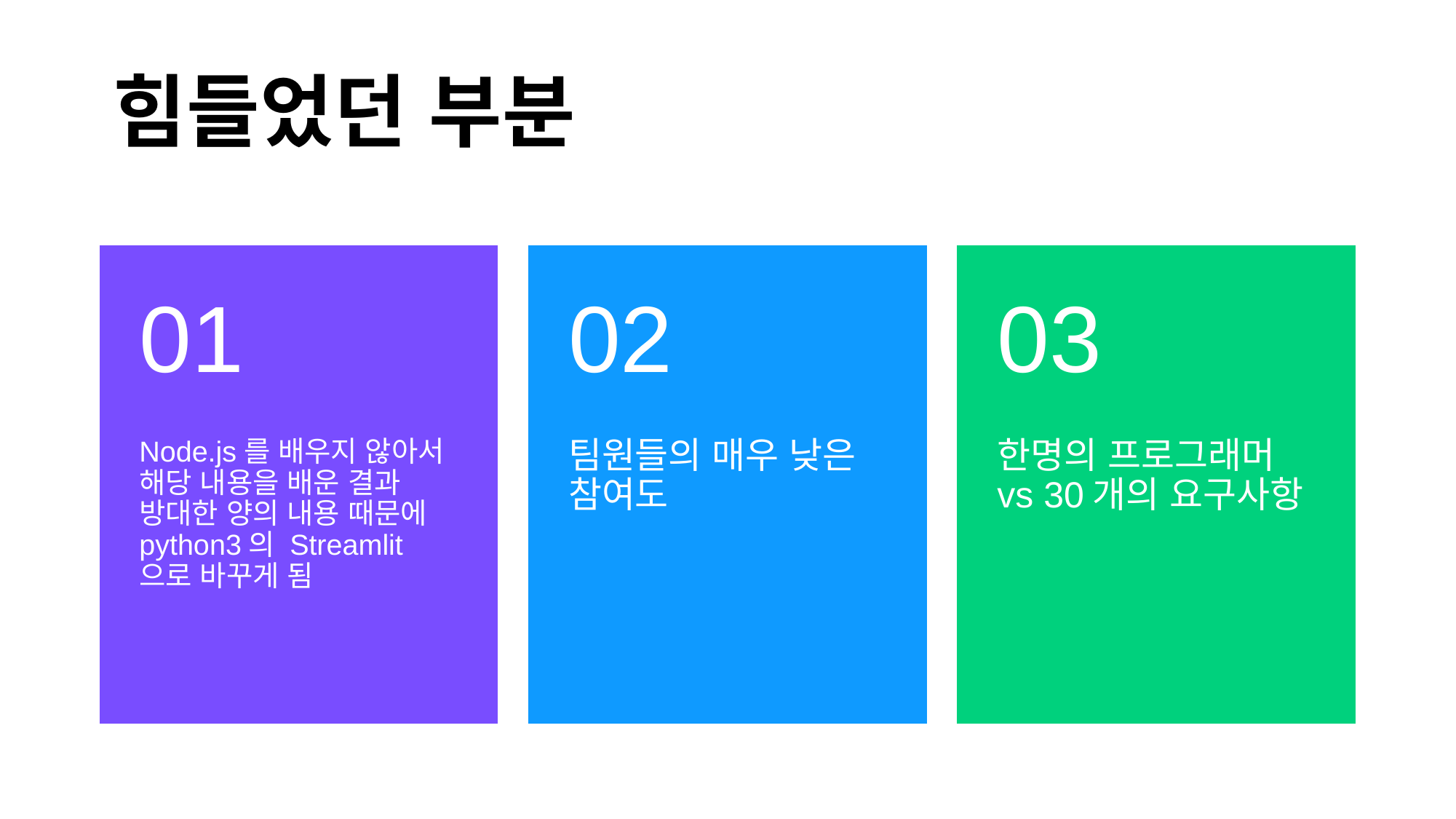

# 힘들었던 부분
Node.js를 배우지 않아서 해당 내용을 배운 결과 방대한 양의 내용 때문에 python3의 Streamlit으로 바꾸게 됨
01
팀원들의 매우 낮은 참여도
02
한명의 프로그래머 vs 30개의 요구사항
03